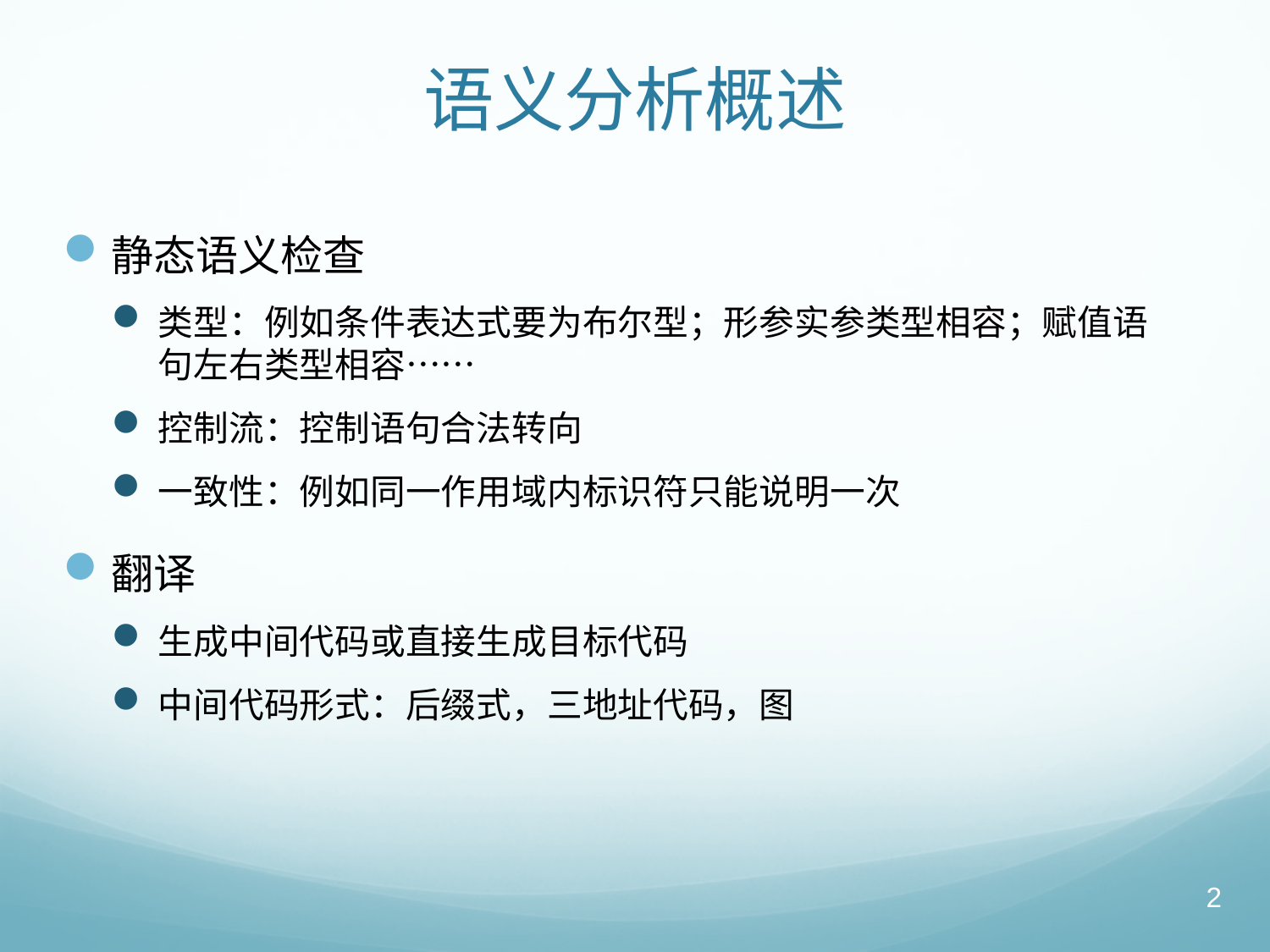

# 语义分析概述
静态语义检查
类型：例如条件表达式要为布尔型；形参实参类型相容；赋值语句左右类型相容……
控制流：控制语句合法转向
一致性：例如同一作用域内标识符只能说明一次
翻译
生成中间代码或直接生成目标代码
中间代码形式：后缀式，三地址代码，图
2